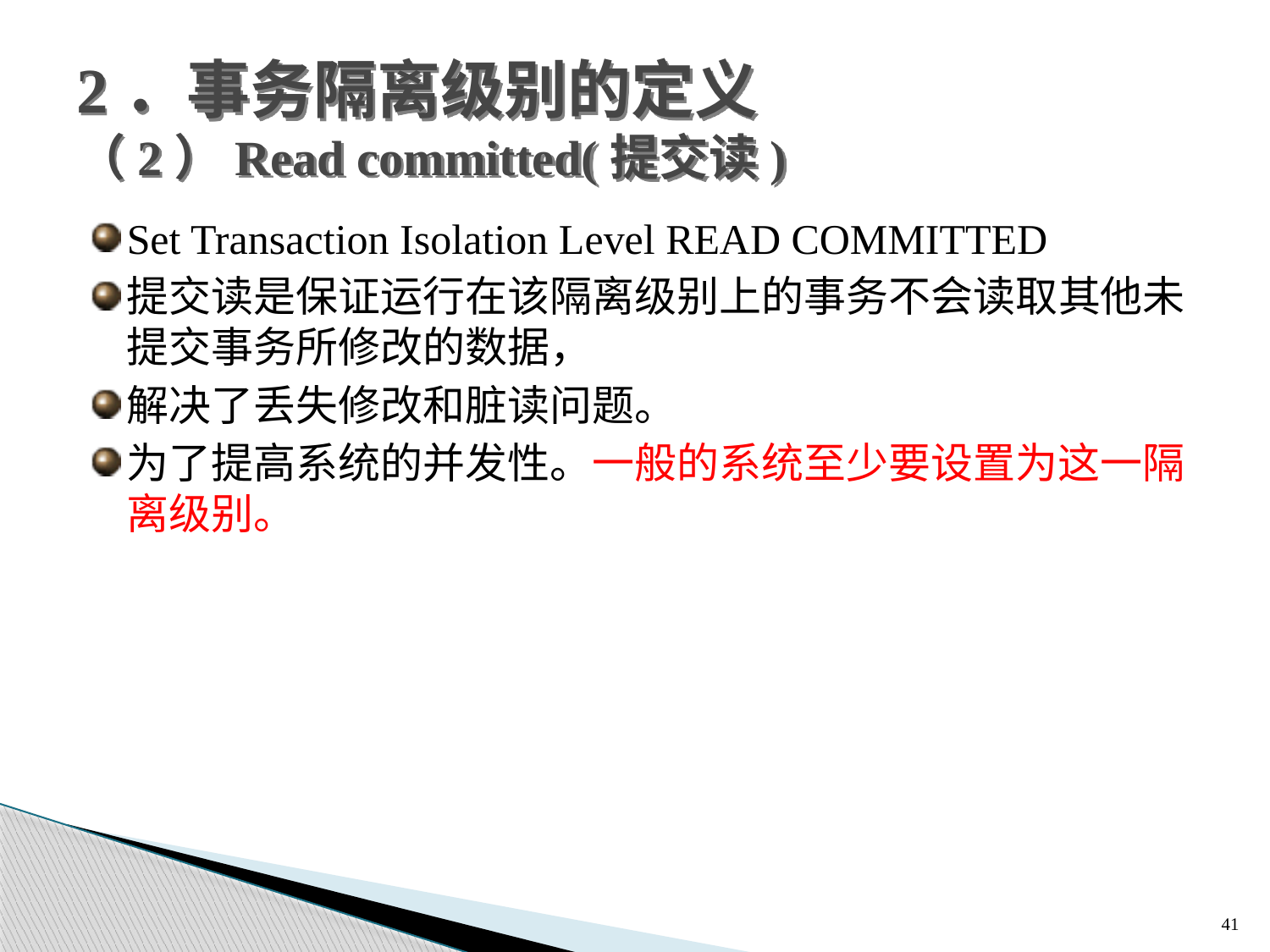

# 2．事务隔离级别的定义 （2）Read committed(提交读)
Set Transaction Isolation Level READ COMMITTED
提交读是保证运行在该隔离级别上的事务不会读取其他未提交事务所修改的数据，
解决了丢失修改和脏读问题。
为了提高系统的并发性。一般的系统至少要设置为这一隔离级别。
41